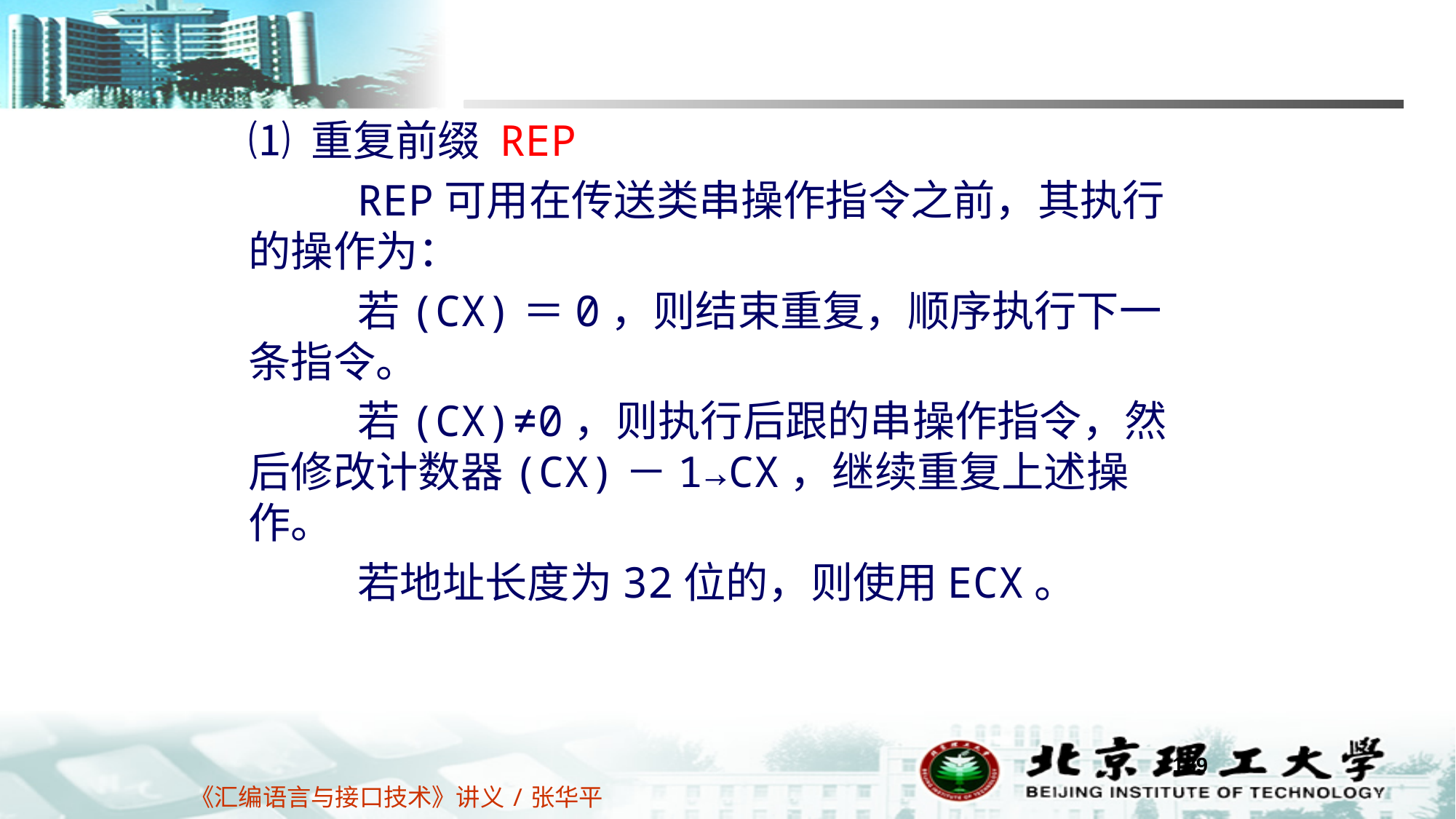

⑴ 重复前缀 REP
	REP可用在传送类串操作指令之前，其执行的操作为：
	若(CX)＝0，则结束重复，顺序执行下一条指令。
	若(CX)≠0，则执行后跟的串操作指令，然后修改计数器(CX)－1→CX，继续重复上述操作。
	若地址长度为32位的，则使用ECX。
189